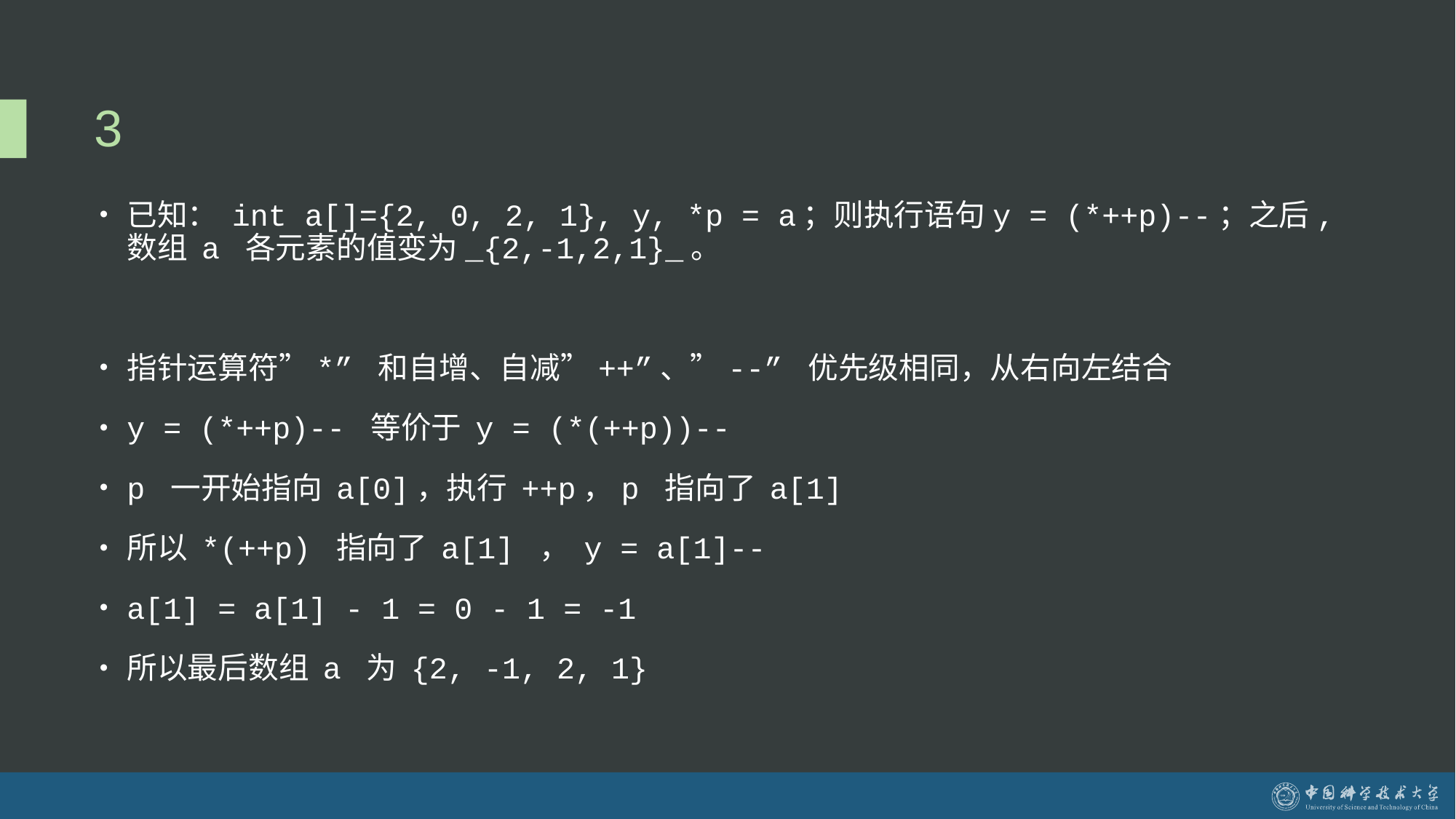

# 3
已知： int a[]={2, 0, 2, 1}, y, *p = a；则执行语句y = (*++p)--；之后, 数组 a 各元素的值变为_{2,-1,2,1}_。

指针运算符”*” 和自增、自减”++”、”--” 优先级相同，从右向左结合
y = (*++p)-- 等价于 y = (*(++p))--
p 一开始指向 a[0]，执行 ++p，p 指向了 a[1]
所以 *(++p) 指向了 a[1] ， y = a[1]--
a[1] = a[1] - 1 = 0 - 1 = -1
所以最后数组 a 为 {2, -1, 2, 1}